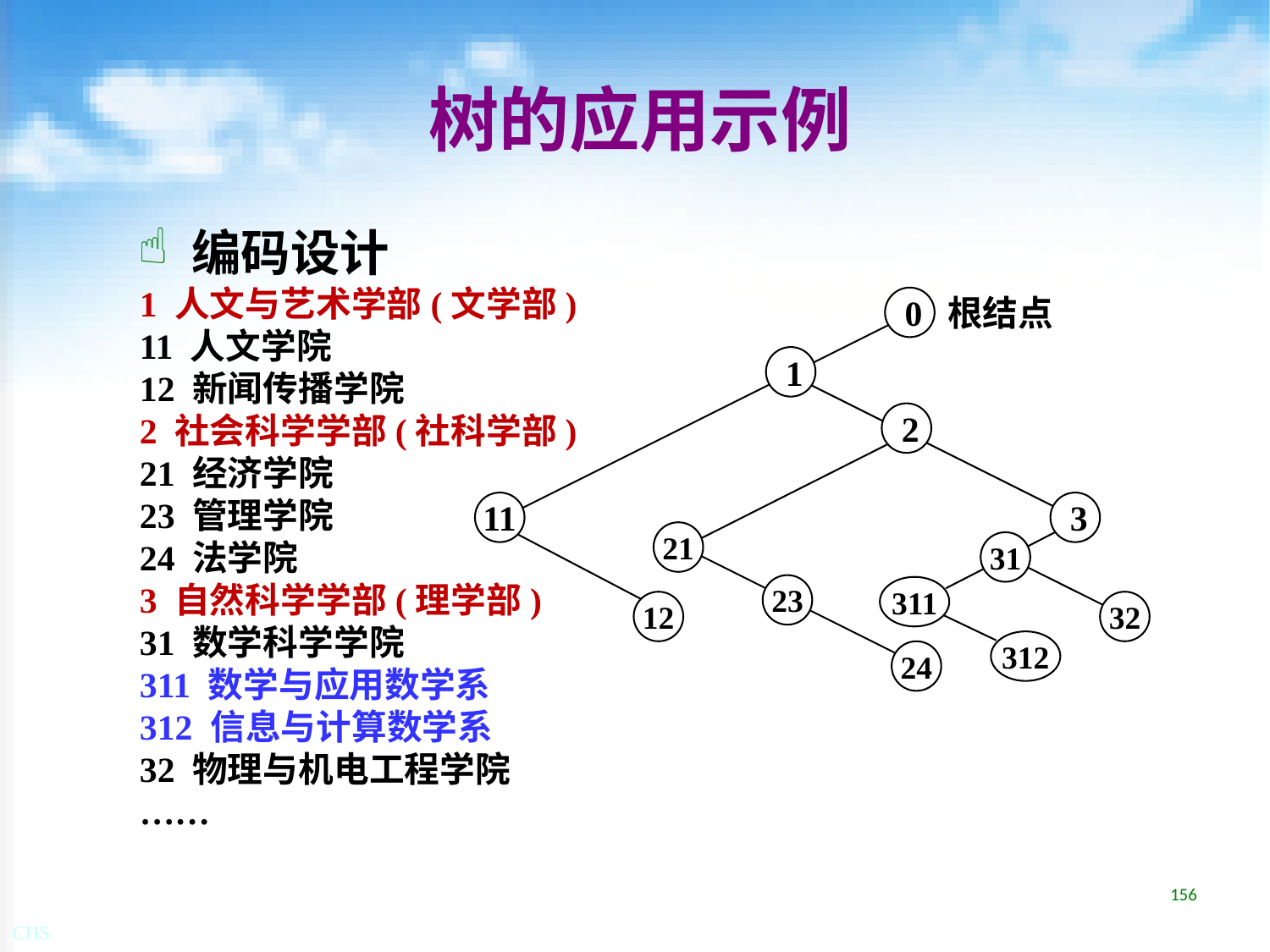

# 树的应用示例
 编码设计
1 人文与艺术学部(文学部)
11 人文学院
12 新闻传播学院
2 社会科学学部(社科学部)
21 经济学院
23 管理学院
24 法学院
3 自然科学学部(理学部)
31 数学科学学院
311 数学与应用数学系
312 信息与计算数学系
32 物理与机电工程学院
……
根结点
0
1
2
11
3
21
31
23
311
12
32
312
24
156